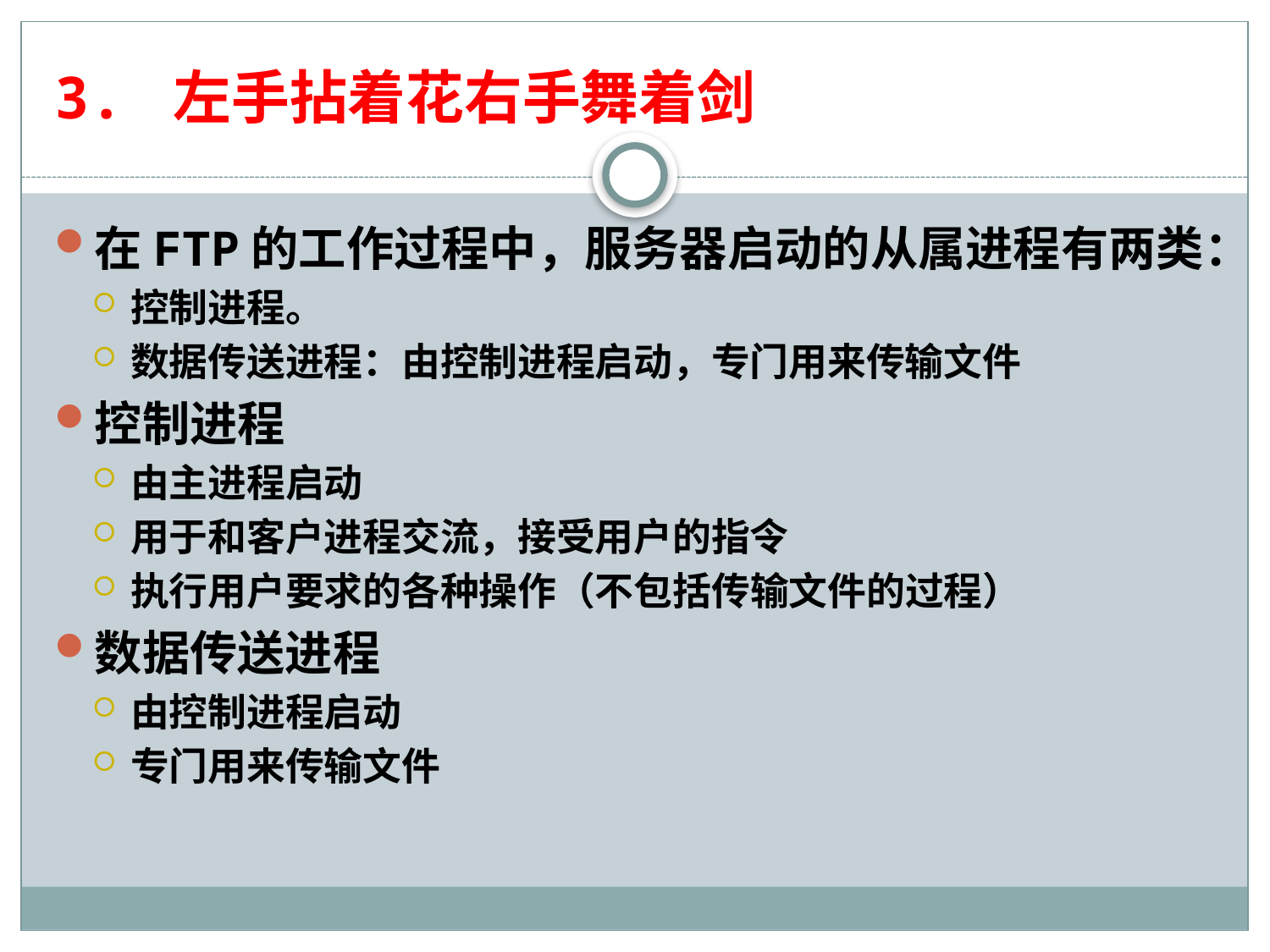

# 3. 左手拈着花右手舞着剑
在FTP的工作过程中，服务器启动的从属进程有两类：
控制进程。
数据传送进程：由控制进程启动，专门用来传输文件
控制进程
由主进程启动
用于和客户进程交流，接受用户的指令
执行用户要求的各种操作（不包括传输文件的过程）
数据传送进程
由控制进程启动
专门用来传输文件